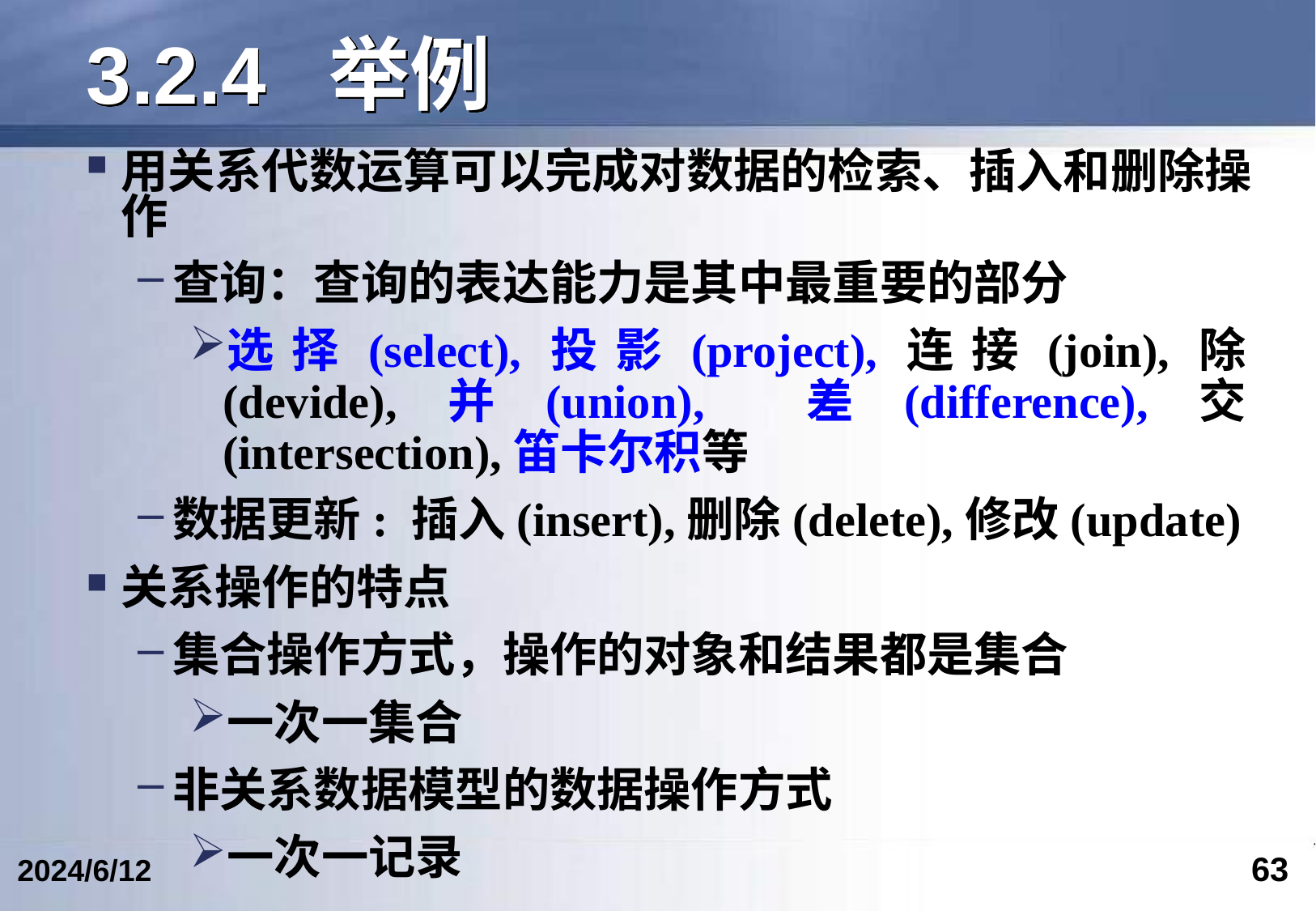

# 3.2.4	举例
用关系代数运算可以完成对数据的检索、插入和删除操作
查询：查询的表达能力是其中最重要的部分
选择(select),投影(project),连接(join),除(devide),并(union), 差(difference),交(intersection),笛卡尔积等
数据更新: 插入(insert),删除(delete),修改(update)
关系操作的特点
集合操作方式，操作的对象和结果都是集合
一次一集合
非关系数据模型的数据操作方式
一次一记录
63
2024/6/12